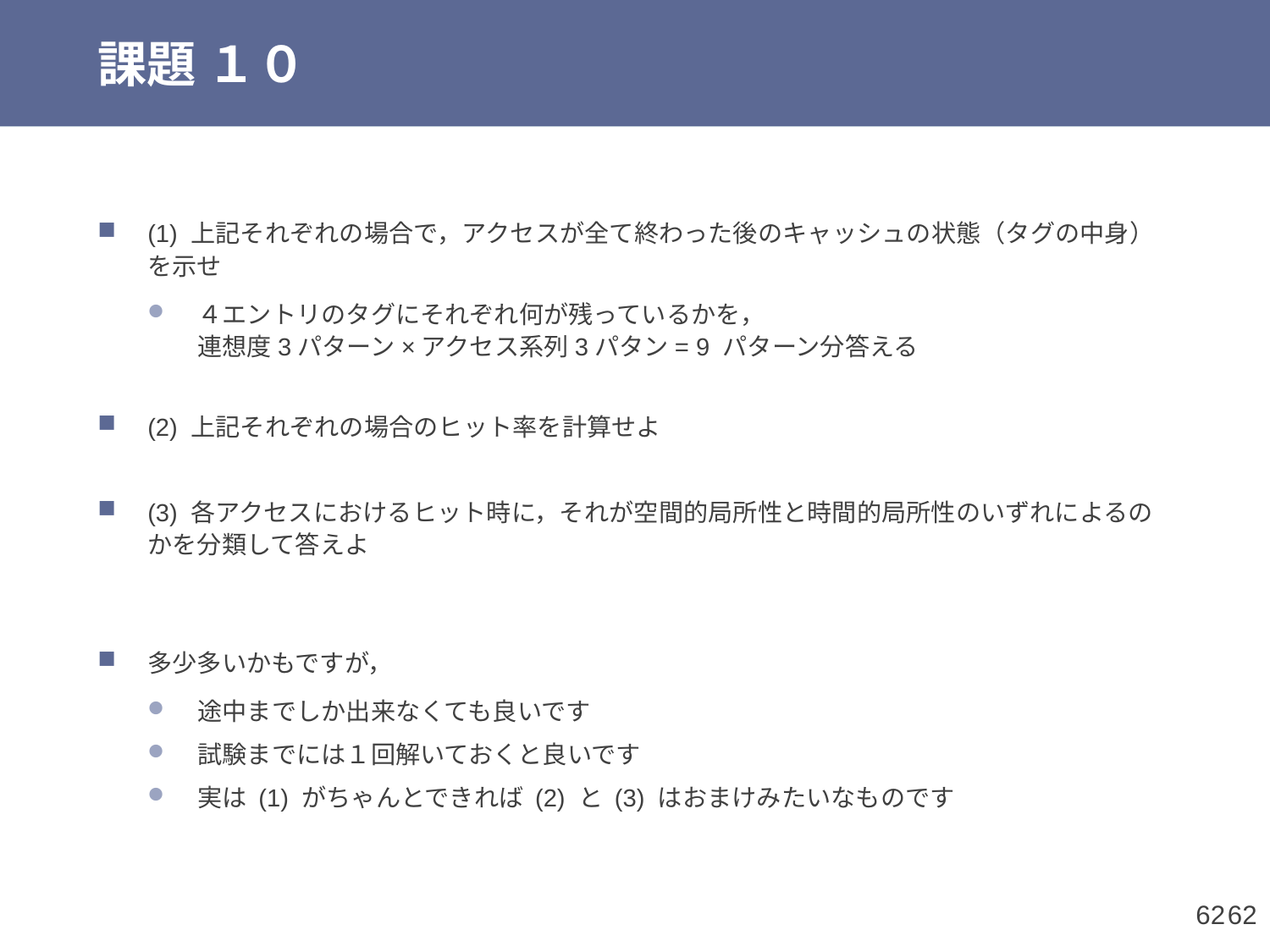

# 課題 １０
(1) 上記それぞれの場合で，アクセスが全て終わった後のキャッシュの状態（タグの中身）を示せ
４エントリのタグにそれぞれ何が残っているかを，
連想度3パターン×アクセス系列3パタン= 9 パターン分答える
(2) 上記それぞれの場合のヒット率を計算せよ
(3) 各アクセスにおけるヒット時に，それが空間的局所性と時間的局所性のいずれによるのかを分類して答えよ
多少多いかもですが，
途中までしか出来なくても良いです
試験までには１回解いておくと良いです
実は (1) がちゃんとできれば (2) と (3) はおまけみたいなものです
62